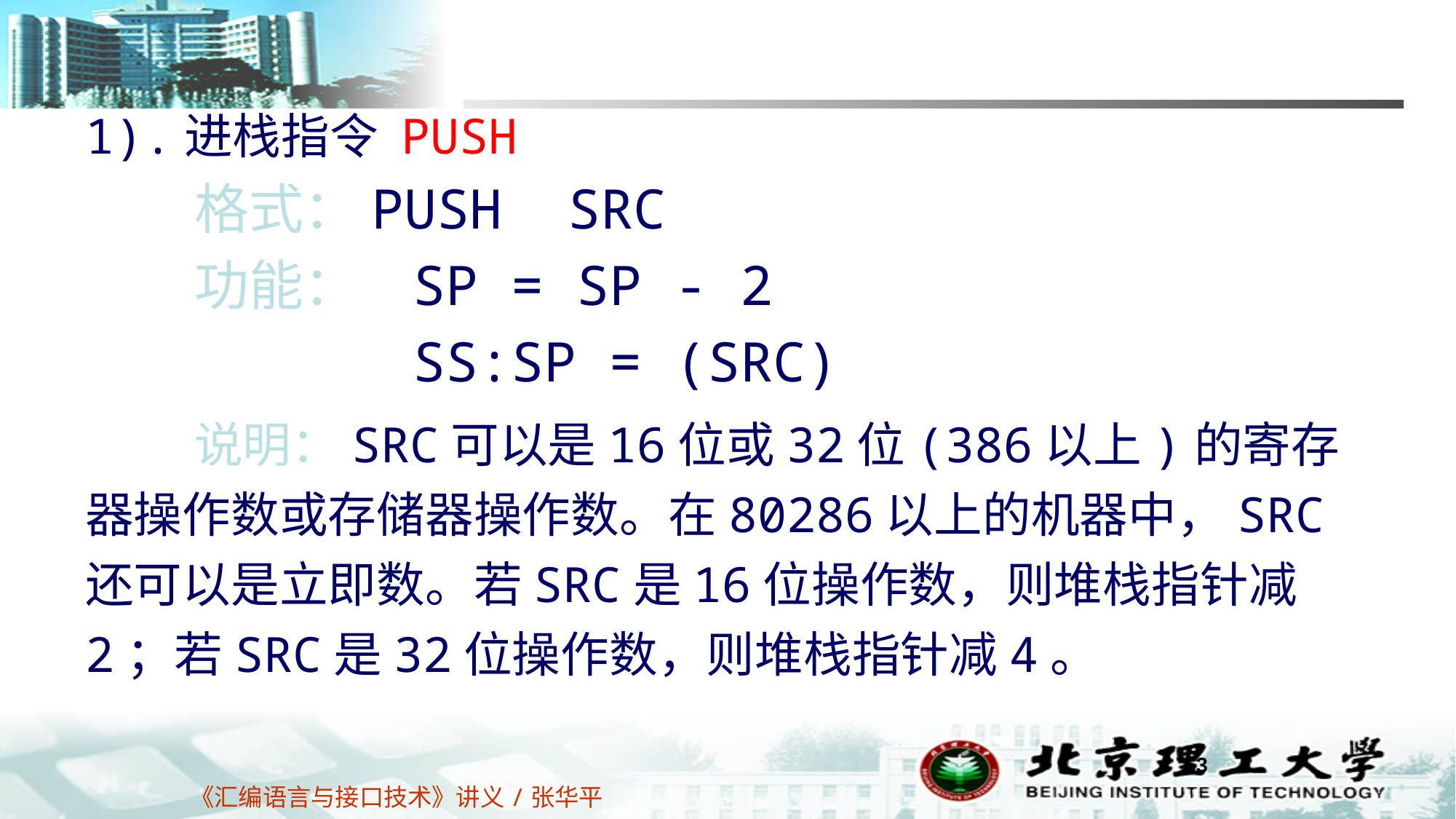

1).进栈指令 PUSH
	格式：PUSH  SRC
	功能：	SP = SP - 2
			SS:SP = (SRC)
	说明：SRC可以是16位或32位(386以上)的寄存器操作数或存储器操作数。在80286以上的机器中，SRC还可以是立即数。若SRC是16位操作数，则堆栈指针减2；若SRC是32位操作数，则堆栈指针减4。
53